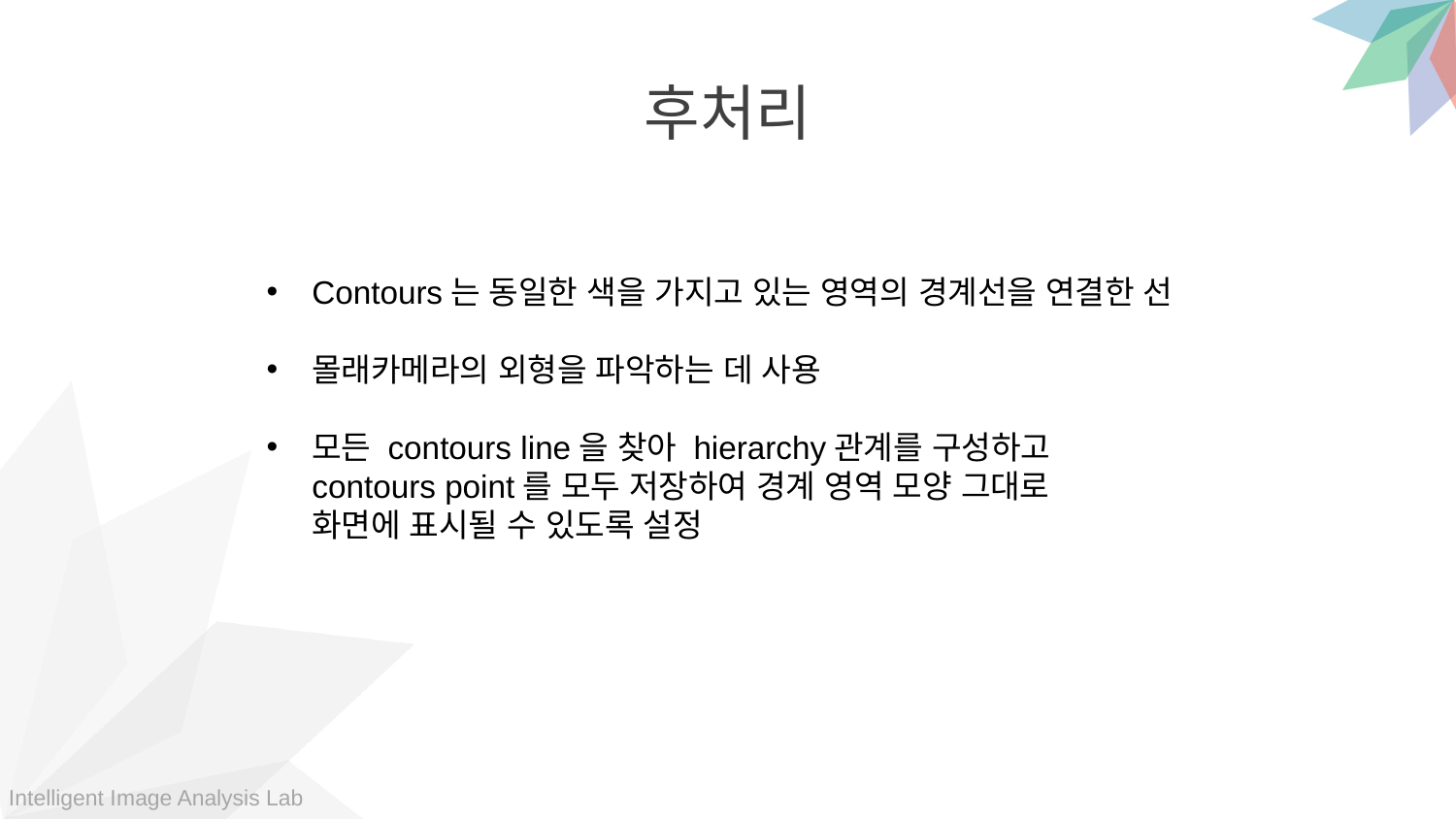

후처리
Contours는 동일한 색을 가지고 있는 영역의 경계선을 연결한 선

몰래카메라의 외형을 파악하는 데 사용

모든 contours line을 찾아 hierarchy관계를 구성하고
contours point를 모두 저장하여 경계 영역 모양 그대로
화면에 표시될 수 있도록 설정